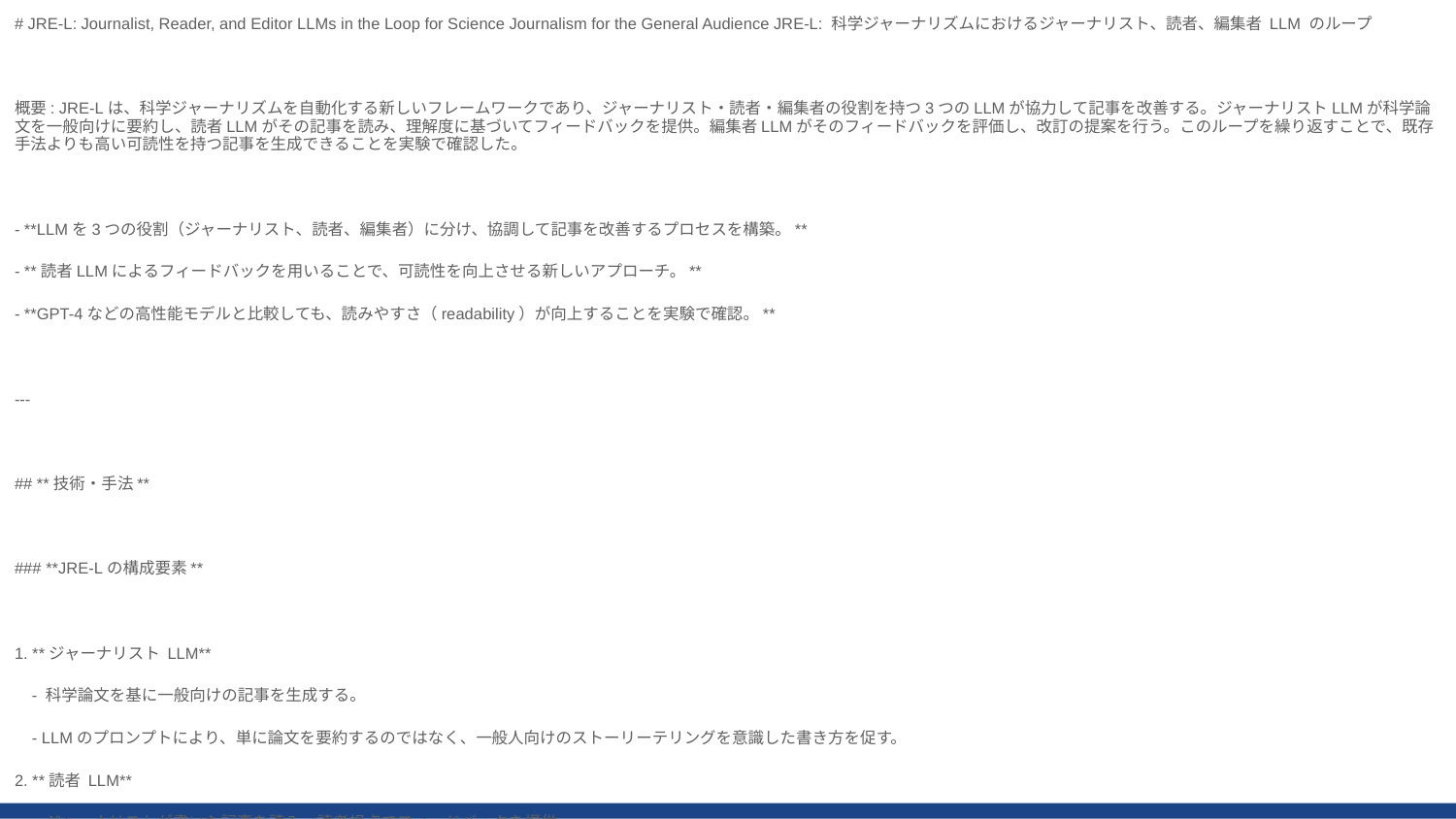

# JRE-L: Journalist, Reader, and Editor LLMs in the Loop for Science Journalism for the General Audience JRE-L: 科学ジャーナリズムにおけるジャーナリスト、読者、編集者 LLM のループ

概要: JRE-Lは、科学ジャーナリズムを自動化する新しいフレームワークであり、ジャーナリスト・読者・編集者の役割を持つ3つのLLMが協力して記事を改善する。ジャーナリストLLMが科学論文を一般向けに要約し、読者LLMがその記事を読み、理解度に基づいてフィードバックを提供。編集者LLMがそのフィードバックを評価し、改訂の提案を行う。このループを繰り返すことで、既存手法よりも高い可読性を持つ記事を生成できることを実験で確認した。

- **LLMを3つの役割（ジャーナリスト、読者、編集者）に分け、協調して記事を改善するプロセスを構築。**
- **読者LLMによるフィードバックを用いることで、可読性を向上させる新しいアプローチ。**
- **GPT-4などの高性能モデルと比較しても、読みやすさ（readability）が向上することを実験で確認。**

---

## **技術・手法**

### **JRE-Lの構成要素**

1. **ジャーナリスト LLM**
    - 科学論文を基に一般向けの記事を生成する。
    - LLMのプロンプトにより、単に論文を要約するのではなく、一般人向けのストーリーテリングを意識した書き方を促す。
2. **読者 LLM**
    - ジャーナリストが書いた記事を読み、読者視点でフィードバックを提供。
    - よりシンプルなLLMを使用し、ドメイン知識を持たない一般読者をシミュレートする。
    - 例：「"低コストのマイクロ流体診断テスト" が具体的に何なのかわからない」といった問題点を指摘。
3. **編集者 LLM**
    - 読者LLMのフィードバックを評価し、記事の改善点を提案。
    - 例えば、「技術用語の説明を追加する」「長い文を分割する」などの具体的な改訂指示をジャーナリストLLMに提供。

---

### **JRE-Lの動作プロセス**

1. **ジャーナリストLLMが初稿を作成**（$p_0 = J(x)$）
2. **読者LLMが記事を読み、ノートを作成**（$r_i = R(p_{i-1})$）
3. **編集者LLMがフィードバックを評価し、改訂指示を作成**（$s_i = E(p_{i-1}, r_i)$）
4. **ジャーナリストLLMが記事を修正し、新しいバージョンを作成**（$p_i = J(x, p_{i-1}, s_i)$）
5. **ステップ2〜4を繰り返し、記事を徐々に改善**

このループにより、記事は自動的にリライトされ、一般読者向けに最適化される。

## **実験結果**

### **評価手法**

1. **自動評価指標**
    - **CLI（Coleman-Liau Index）**: 文章の長さと語彙の複雑さを評価。
    - **FKGL（Flesch-Kincaid Grade Level）**: 米国の学年レベルで文章の難易度を測定。
    - **DCRS（Dale-Chall Readability Score）**: 一般的な単語の使用率を基に可読性を評価。
2. **人間評価**
    - **可読性（Readability）**
    - **情報の伝達力（Information Conveyance）**
    - **信頼性（Authenticity）**
    - **面白さ（Interestingness）**
    - 評価者（コンピュータサイエンス・バイオ系の修士号取得者）が5段階評価で判定。

### **結果**

- JRE-LはGPT-4と同等の可読性を持ち、従来手法よりも改善。
- JRE-Lを用いた記事の可読性はGPT-4や他のLLMより高く、特に一般読者向けの理解しやすさが向上。
- 読者LLMや編集者LLMを除くと、可読性が低下することをアブレーション実験で確認。

---

## **次に読むべき論文**

本論文では以下の研究を引用しており、JRE-Lの発展に関連する論文を読むと理解が深まる:

1. **Dangovski et al. (2021)** - 科学ニュース要約用のパラレルコーパスの構築。
2. **Goldsack et al. (2022)** - 生物医学分野に特化した自動記事生成。
3. **Cardenas et al. (2023)** - 論文の言説構造を用いた科学ニュース生成。
4. **Park et al. (2023)** - LLMの社会的知能を活用したタスク処理。
5. **Zhao et al. (2024)** - 文脈更新によるLLMの性能向上。